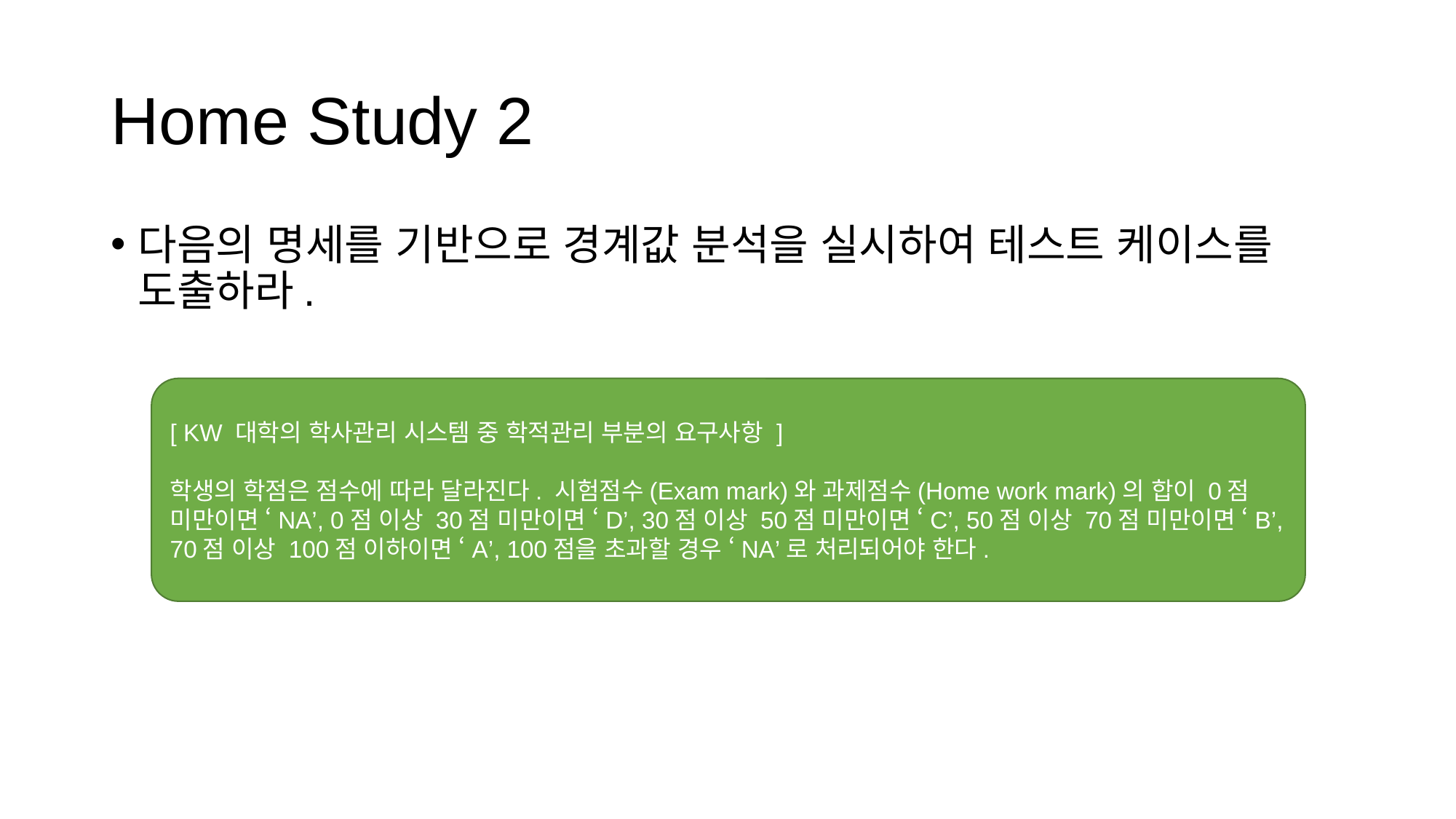

# Home Study 2
다음의 명세를 기반으로 경계값 분석을 실시하여 테스트 케이스를 도출하라.
[ KW 대학의 학사관리 시스템 중 학적관리 부분의 요구사항 ]

학생의 학점은 점수에 따라 달라진다. 시험점수(Exam mark)와 과제점수(Home work mark)의 합이 0점 미만이면 ‘NA’, 0점 이상 30점 미만이면 ‘D’, 30점 이상 50점 미만이면 ‘C’, 50점 이상 70점 미만이면 ‘B’, 70점 이상 100점 이하이면 ‘A’, 100점을 초과할 경우 ‘NA’로 처리되어야 한다.